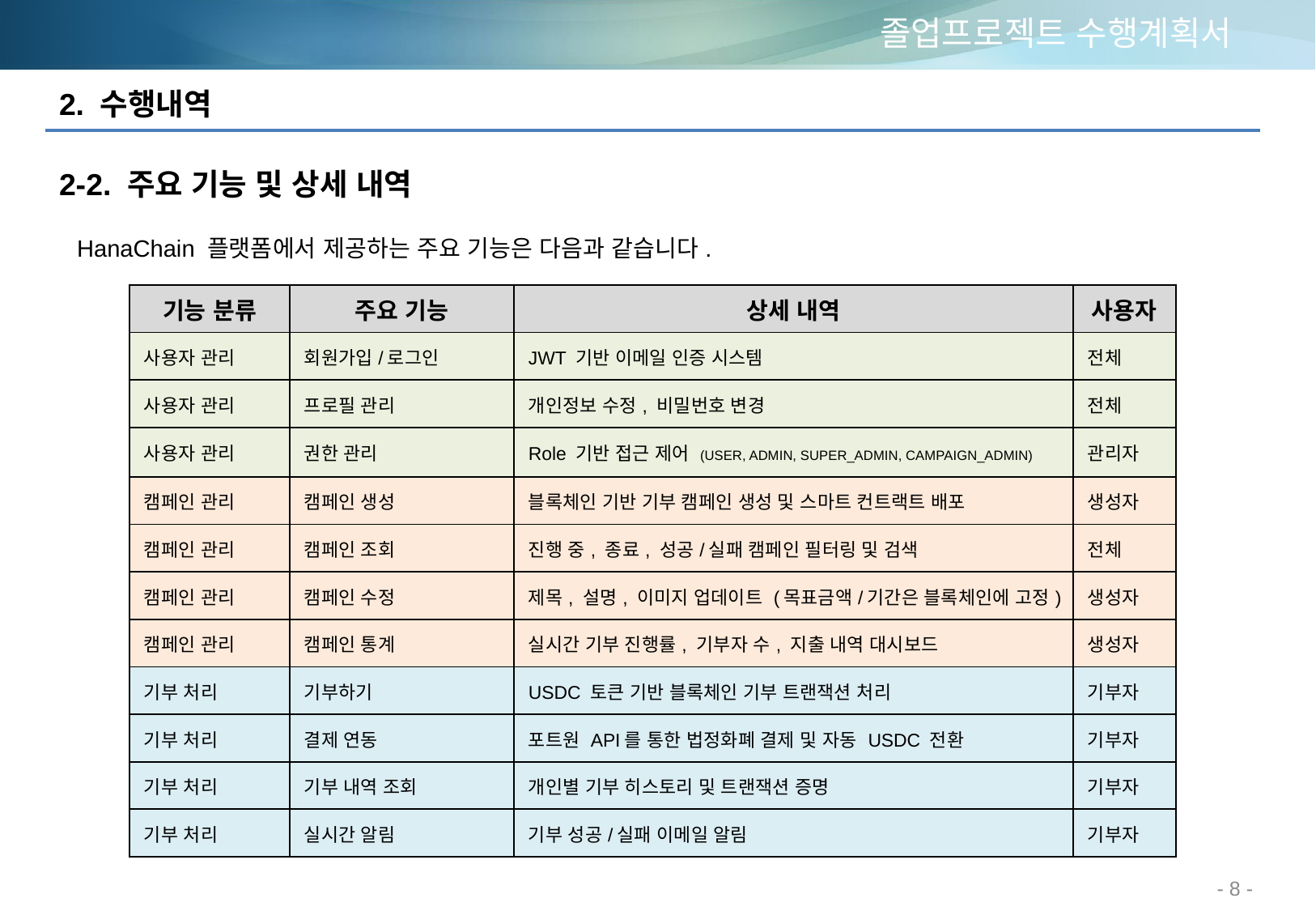

# 졸업프로젝트 수행계획서
2. 수행내역
2-2. 주요 기능 및 상세 내역
HanaChain 플랫폼에서 제공하는 주요 기능은 다음과 같습니다.
| 기능 분류 | 주요 기능 | 상세 내역 | 사용자 |
| --- | --- | --- | --- |
| 사용자 관리 | 회원가입/로그인 | JWT 기반 이메일 인증 시스템 | 전체 |
| 사용자 관리 | 프로필 관리 | 개인정보 수정, 비밀번호 변경 | 전체 |
| 사용자 관리 | 권한 관리 | Role 기반 접근 제어 (USER, ADMIN, SUPER\_ADMIN, CAMPAIGN\_ADMIN) | 관리자 |
| 캠페인 관리 | 캠페인 생성 | 블록체인 기반 기부 캠페인 생성 및 스마트 컨트랙트 배포 | 생성자 |
| 캠페인 관리 | 캠페인 조회 | 진행 중, 종료, 성공/실패 캠페인 필터링 및 검색 | 전체 |
| 캠페인 관리 | 캠페인 수정 | 제목, 설명, 이미지 업데이트 (목표금액/기간은 블록체인에 고정) | 생성자 |
| 캠페인 관리 | 캠페인 통계 | 실시간 기부 진행률, 기부자 수, 지출 내역 대시보드 | 생성자 |
| 기부 처리 | 기부하기 | USDC 토큰 기반 블록체인 기부 트랜잭션 처리 | 기부자 |
| 기부 처리 | 결제 연동 | 포트원 API를 통한 법정화폐 결제 및 자동 USDC 전환 | 기부자 |
| 기부 처리 | 기부 내역 조회 | 개인별 기부 히스토리 및 트랜잭션 증명 | 기부자 |
| 기부 처리 | 실시간 알림 | 기부 성공/실패 이메일 알림 | 기부자 |